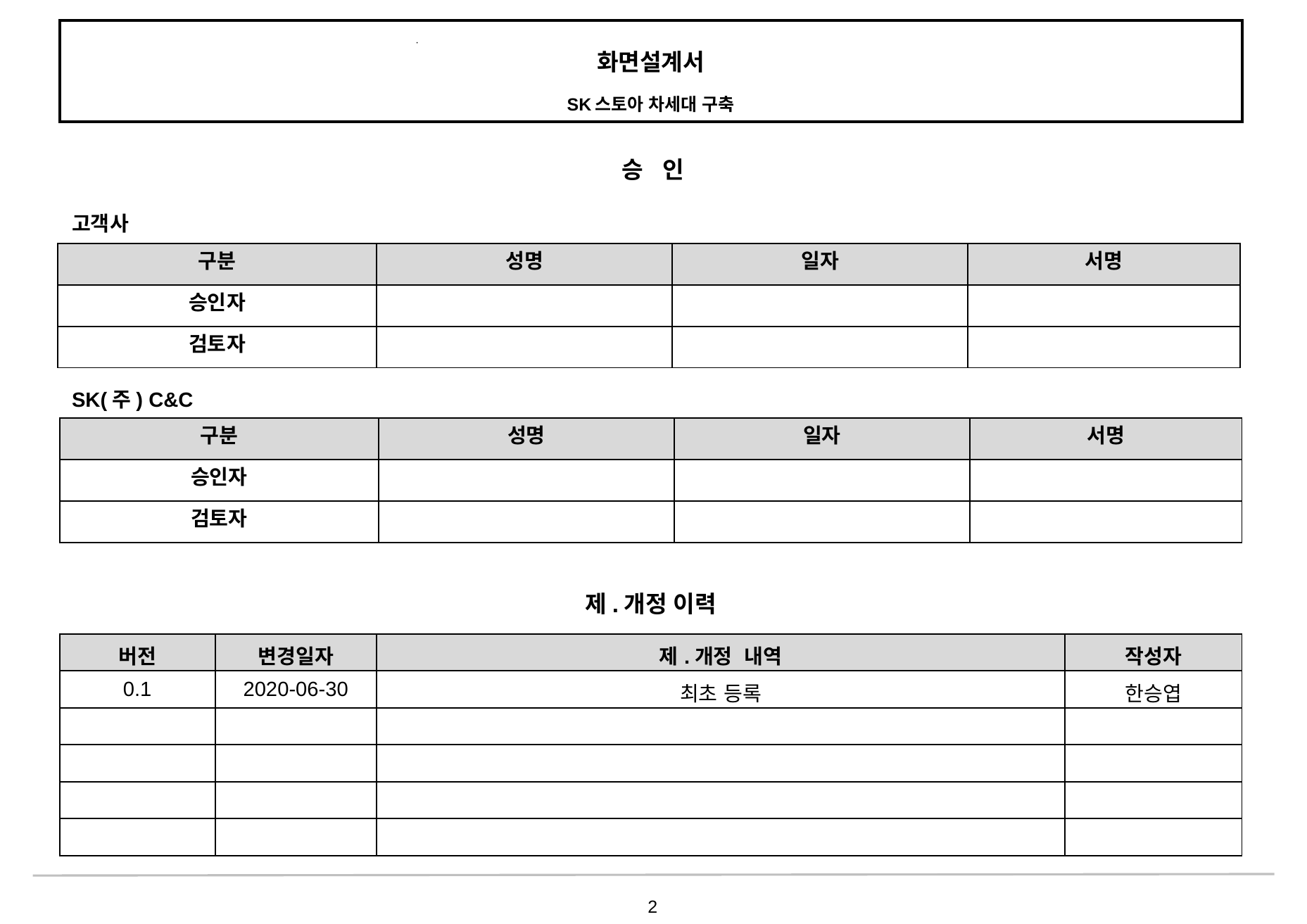

승   인
고객사
| 구분 | 성명 | 일자 | 서명 |
| --- | --- | --- | --- |
| 승인자 |  |  |  |
| 검토자 |  |  |  |
SK(주) C&C
| 구분 | 성명 | 일자 | 서명 |
| --- | --- | --- | --- |
| 승인자 |  |  |  |
| 검토자 |  |  |  |
제.개정 이력
| 버전 | 변경일자 | 제.개정 내역 | 작성자 |
| --- | --- | --- | --- |
| 0.1 | 2020-06-30 | 최초 등록 | 한승엽 |
|  |  |  |  |
|  |  |  |  |
|  |  |  |  |
|  |  |  |  |